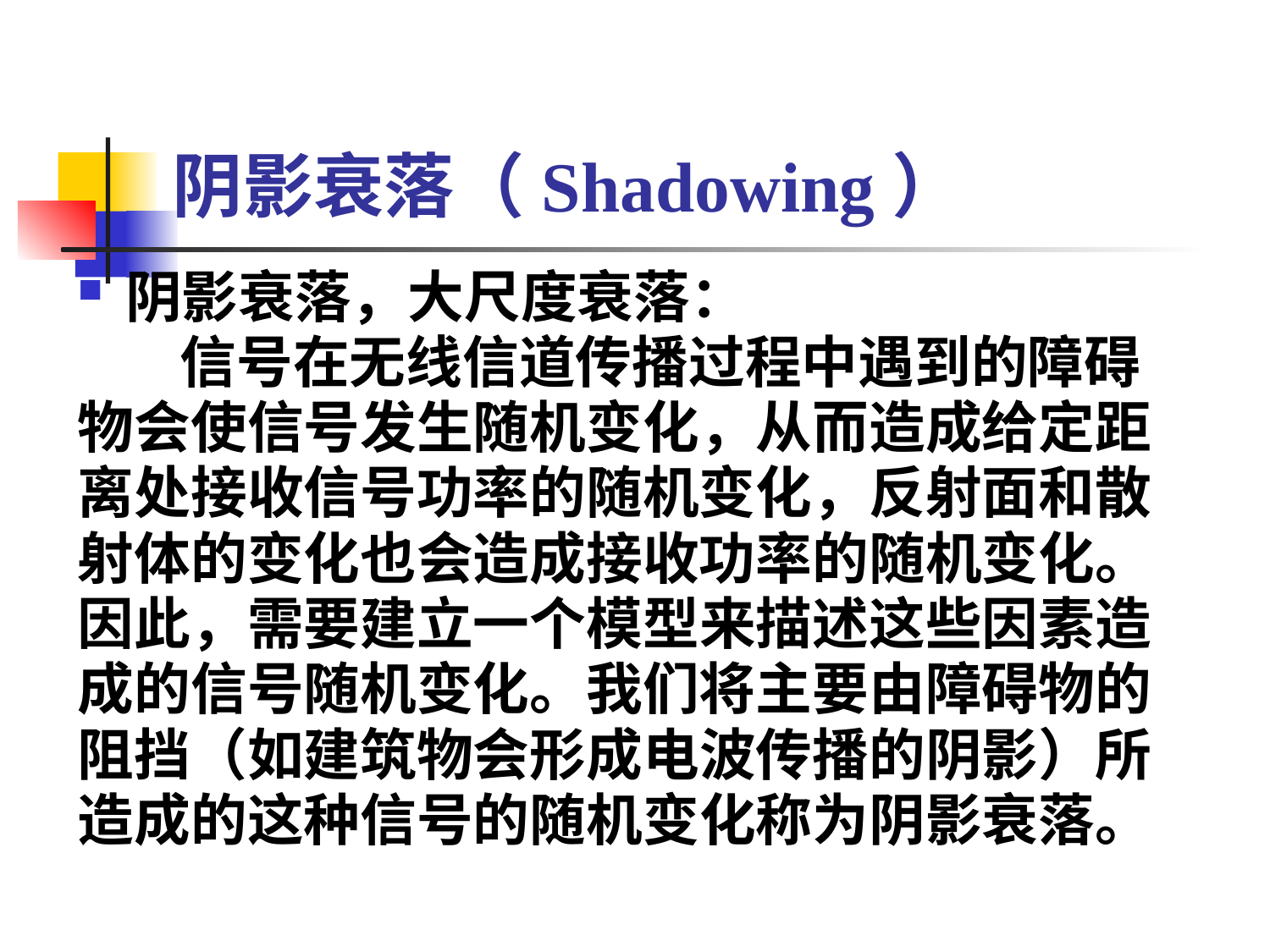

# 阴影衰落（Shadowing）
阴影衰落，大尺度衰落：
       信号在无线信道传播过程中遇到的障碍
物会使信号发生随机变化，从而造成给定距
离处接收信号功率的随机变化，反射面和散
射体的变化也会造成接收功率的随机变化。
因此，需要建立一个模型来描述这些因素造
成的信号随机变化。我们将主要由障碍物的
阻挡（如建筑物会形成电波传播的阴影）所
造成的这种信号的随机变化称为阴影衰落。